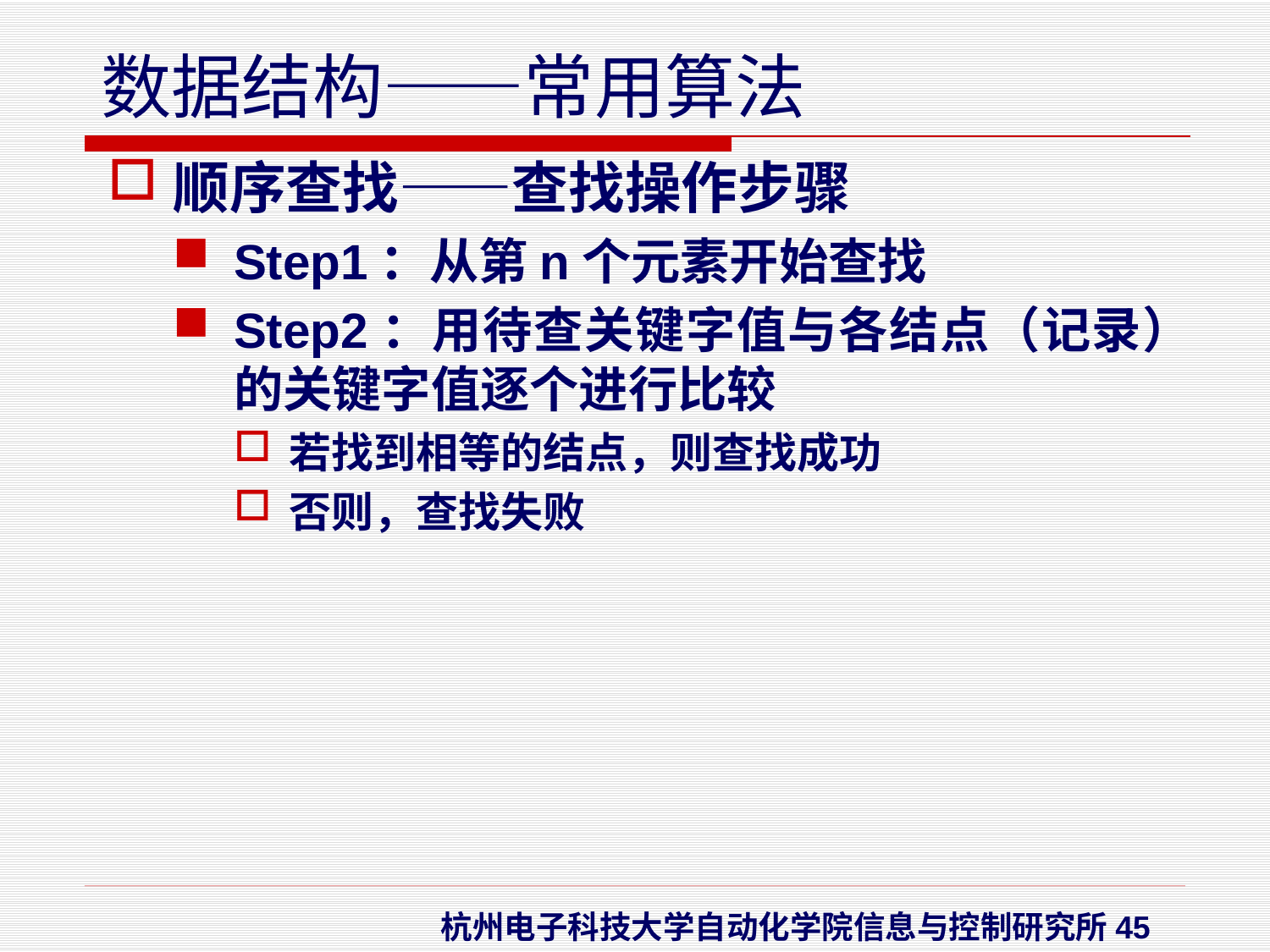

顺序查找——查找操作步骤
Step1：从第n个元素开始查找
Step2：用待查关键字值与各结点（记录）的关键字值逐个进行比较
若找到相等的结点，则查找成功
否则，查找失败